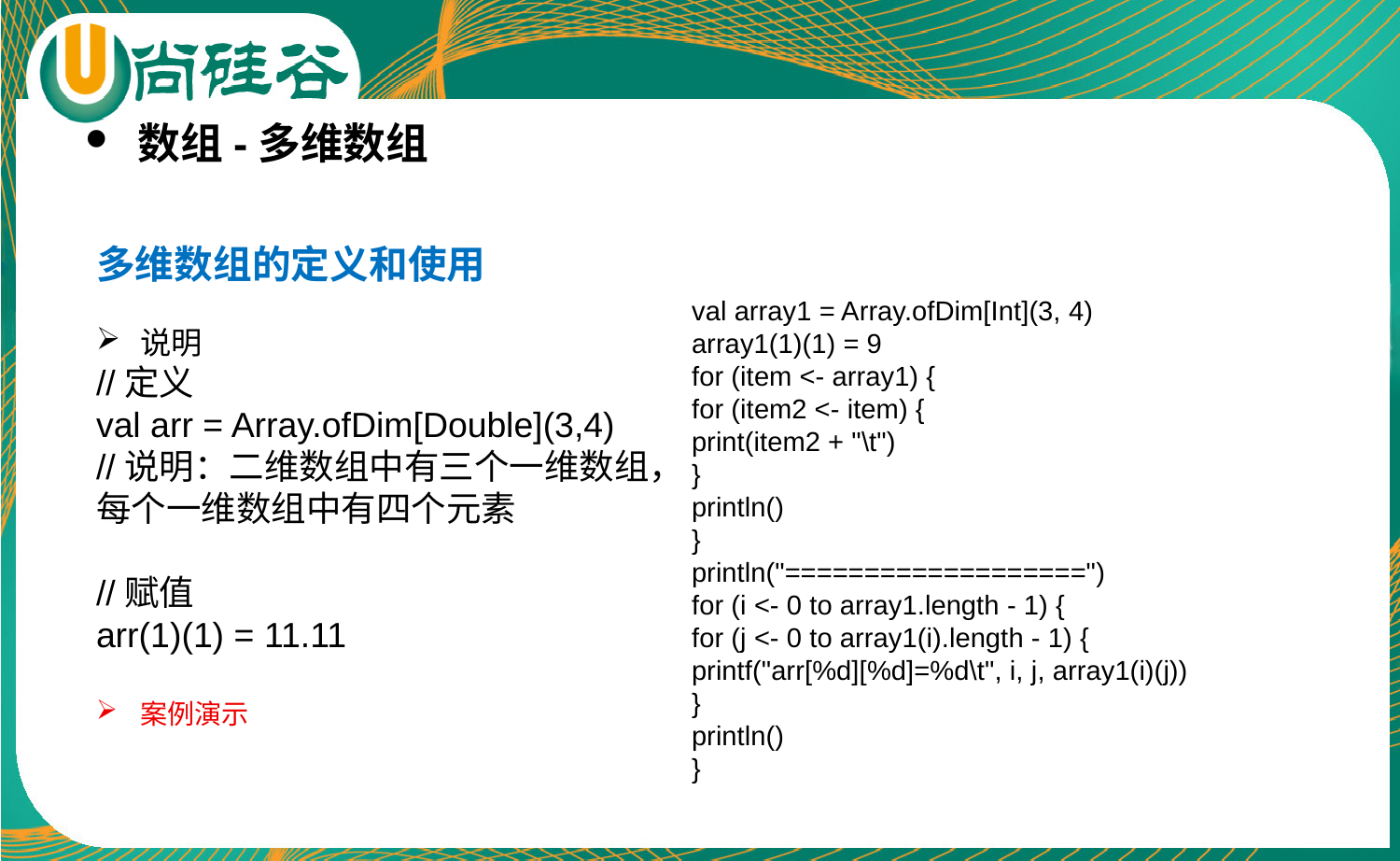

数组-多维数组

多维数组的定义和使用

说明
//定义
val arr = Array.ofDim[Double](3,4)
//说明：二维数组中有三个一维数组，
每个一维数组中有四个元素

//赋值
arr(1)(1) = 11.11

案例演示
val array1 = Array.ofDim[Int](3, 4)
array1(1)(1) = 9
for (item <- array1) {
for (item2 <- item) {
print(item2 + "\t")
}
println()
}
println("===================")
for (i <- 0 to array1.length - 1) {
for (j <- 0 to array1(i).length - 1) {
printf("arr[%d][%d]=%d\t", i, j, array1(i)(j))
}
println()
}